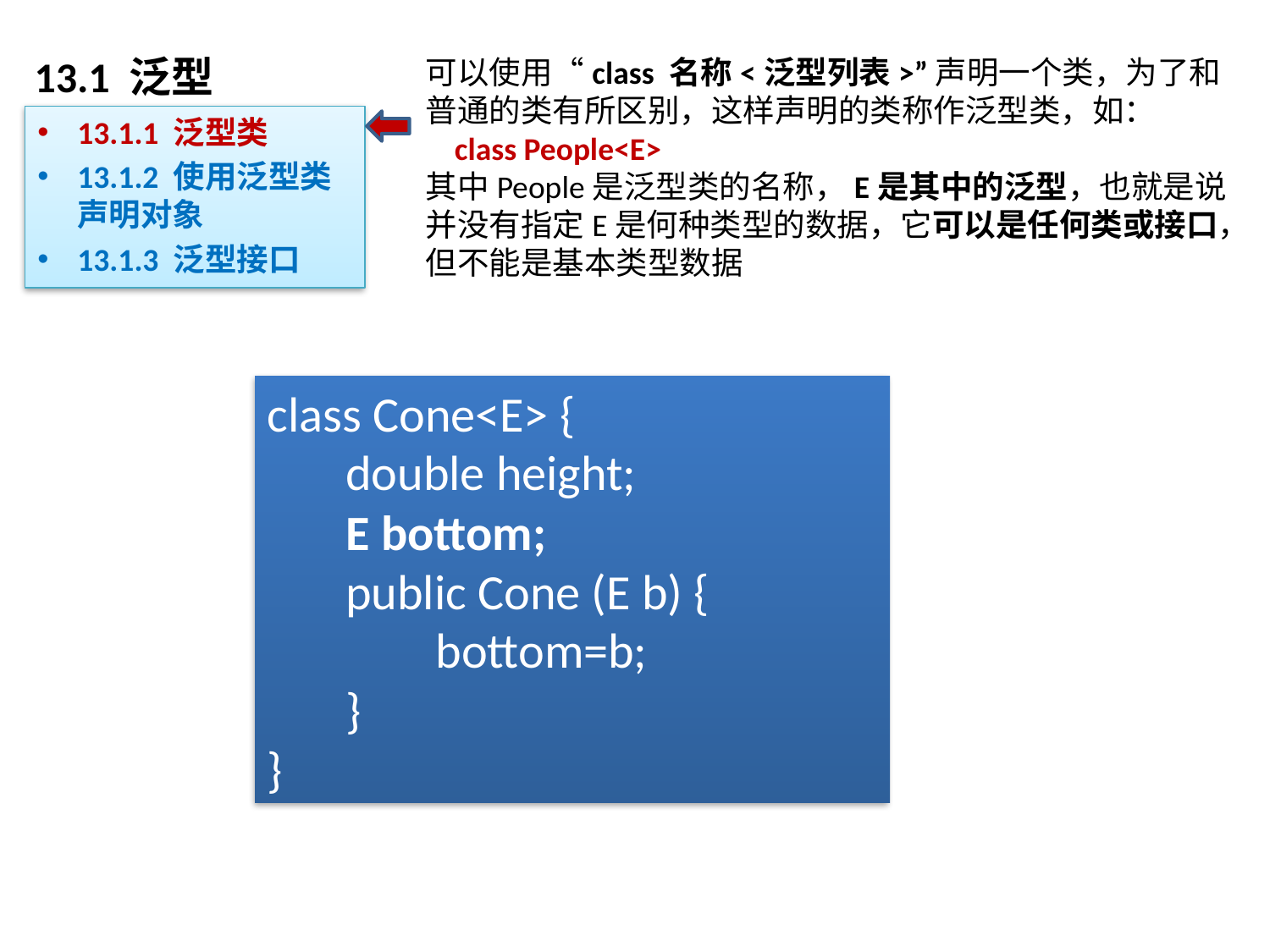

# 13.1 泛型
可以使用“class 名称<泛型列表>”声明一个类，为了和普通的类有所区别，这样声明的类称作泛型类，如：
    class People<E>
其中People是泛型类的名称，E是其中的泛型，也就是说并没有指定E是何种类型的数据，它可以是任何类或接口，但不能是基本类型数据
13.1.1 泛型类
13.1.2 使用泛型类声明对象
13.1.3 泛型接口

class Cone<E> {
       double height;
       E bottom;
       public Cone (E b) {
               bottom=b;
       }
}